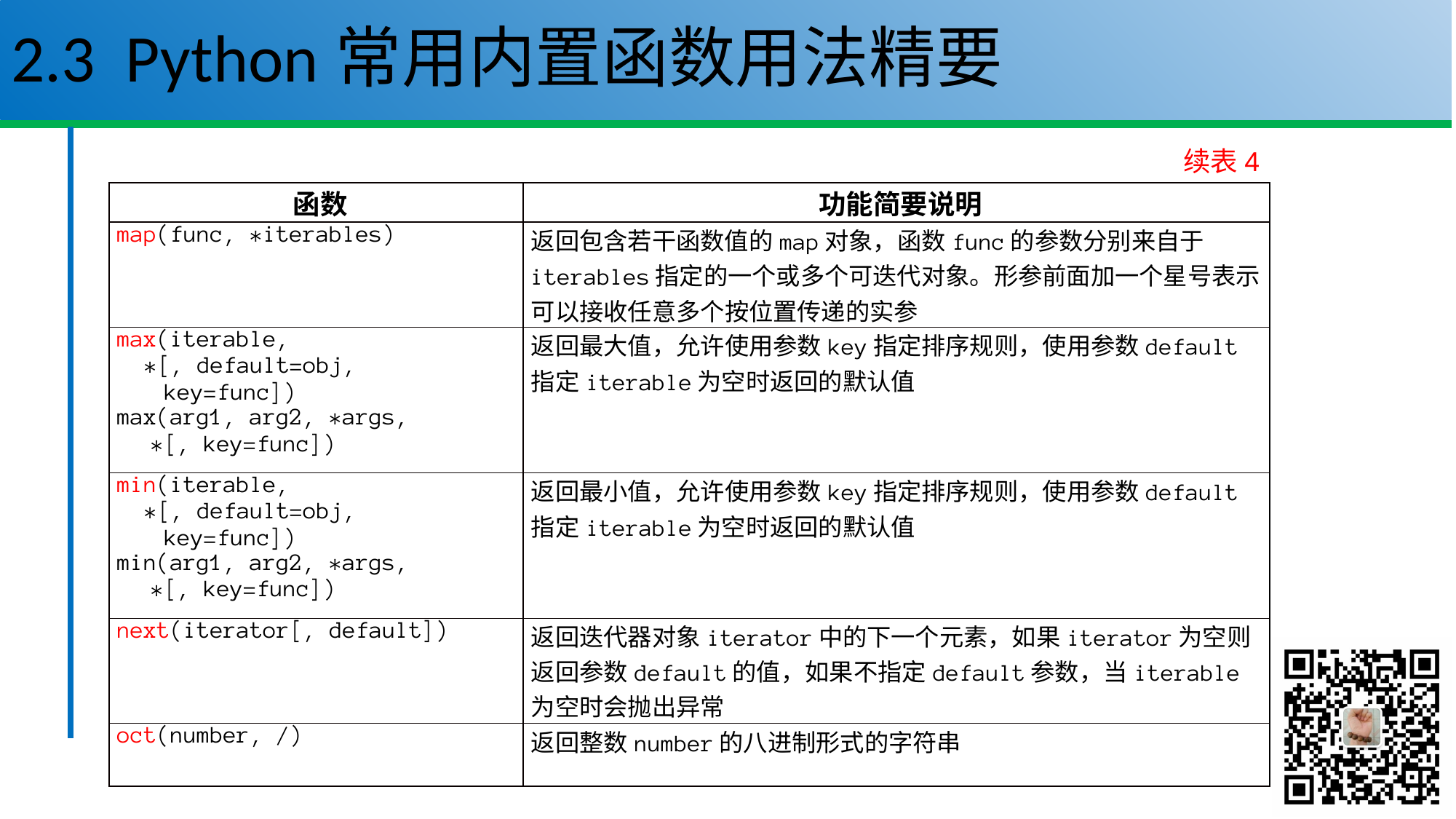

# 2.3  Python常用内置函数用法精要
续表4
| 函数 | 功能简要说明 |
| --- | --- |
| map(func, \*iterables) | 返回包含若干函数值的map对象，函数func的参数分别来自于iterables指定的一个或多个可迭代对象。形参前面加一个星号表示可以接收任意多个按位置传递的实参 |
| max(iterable, \*[, default=obj, key=func]) max(arg1, arg2, \*args, \*[, key=func]) | 返回最大值，允许使用参数key指定排序规则，使用参数default指定iterable为空时返回的默认值 |
| min(iterable, \*[, default=obj, key=func]) min(arg1, arg2, \*args, \*[, key=func]) | 返回最小值，允许使用参数key指定排序规则，使用参数default指定iterable为空时返回的默认值 |
| next(iterator[, default]) | 返回迭代器对象iterator中的下一个元素，如果iterator为空则返回参数default的值，如果不指定default参数，当iterable为空时会抛出异常 |
| oct(number, /) | 返回整数number的八进制形式的字符串 |
42